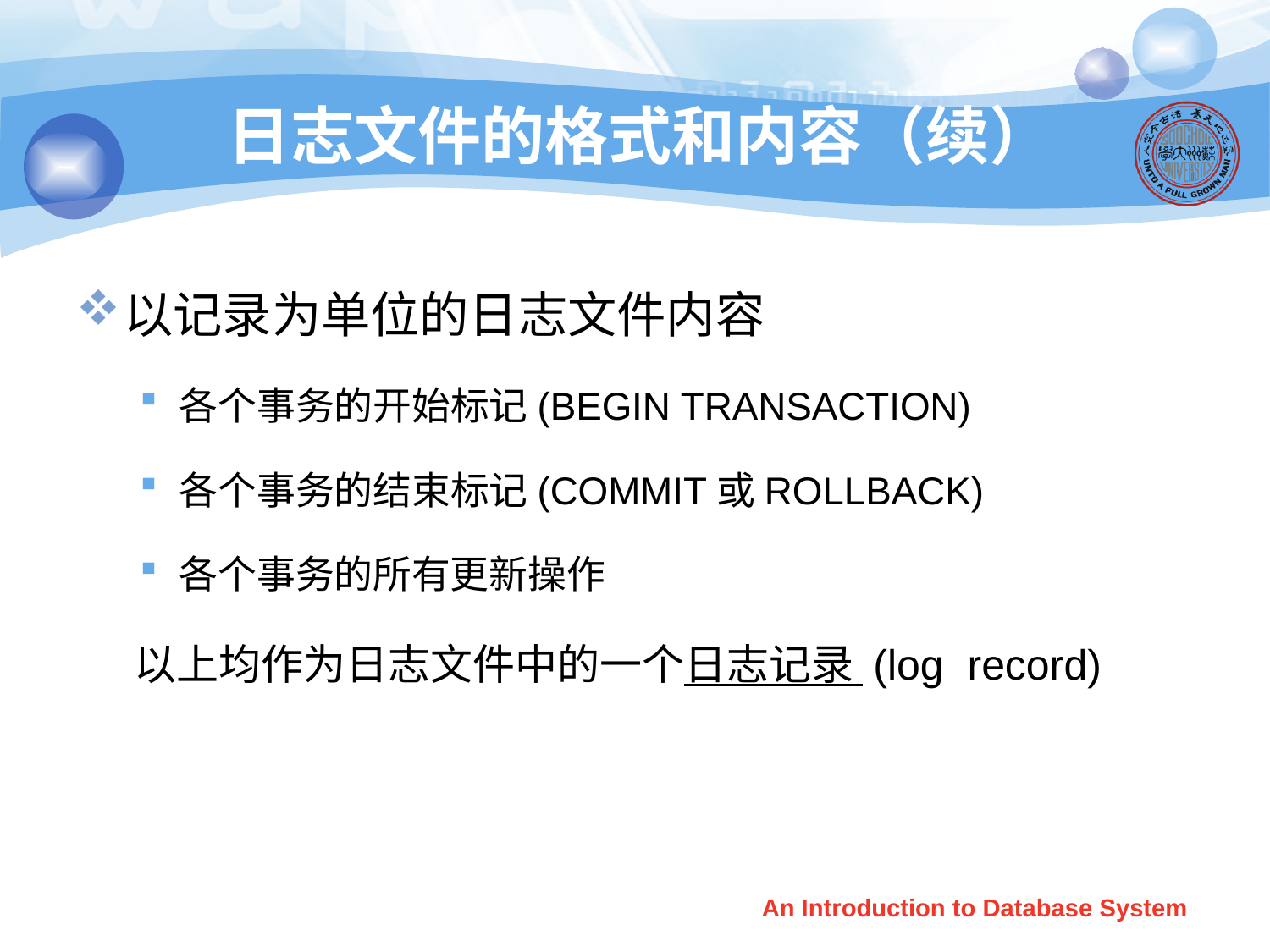

# 日志文件的格式和内容（续）
以记录为单位的日志文件内容
各个事务的开始标记(BEGIN TRANSACTION)
各个事务的结束标记(COMMIT或ROLLBACK)
各个事务的所有更新操作
     以上均作为日志文件中的一个日志记录 (log  record)
An Introduction to Database System